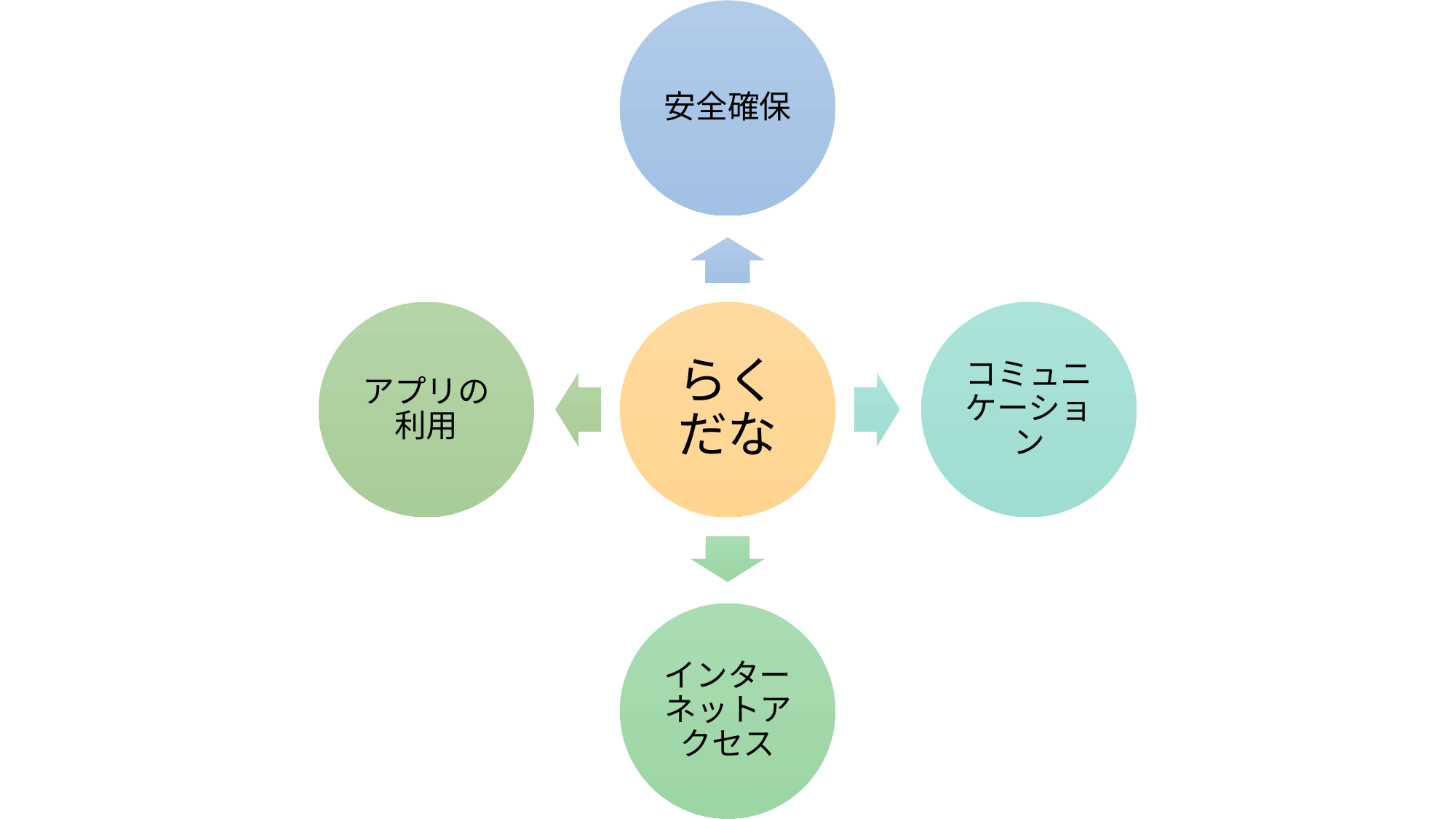

らくだな

安全確保

コミュニケーション

インターネットアクセス

アプリの利用